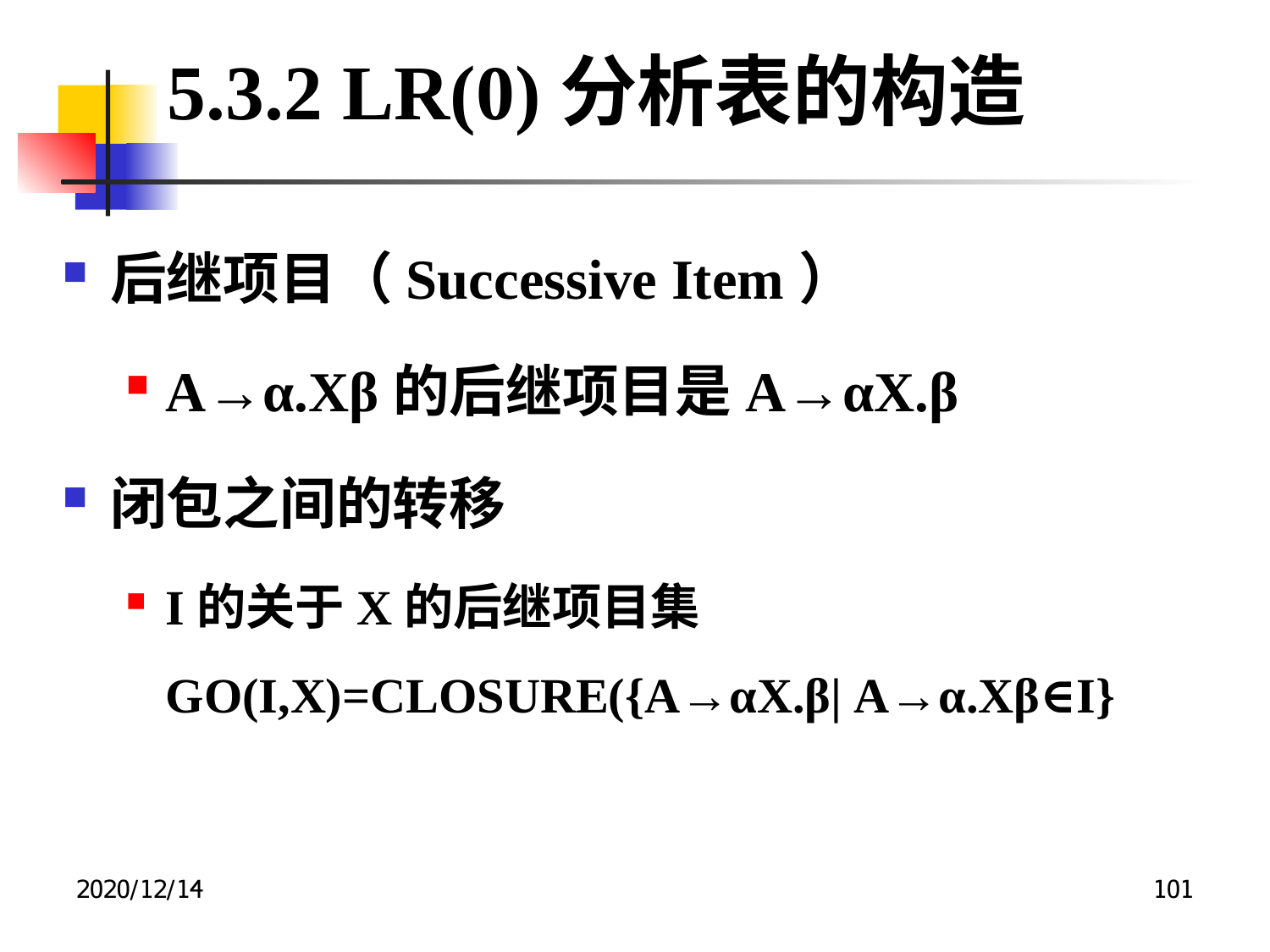

5.3.2 LR(0)分析表的构造
后继项目（Successive Item）
A→α.Xβ的后继项目是A→αX.β
闭包之间的转移
I的关于X的后继项目集GO(I,X)=CLOSURE({A→αX.β| A→α.Xβ∈I}
2020/12/14
101